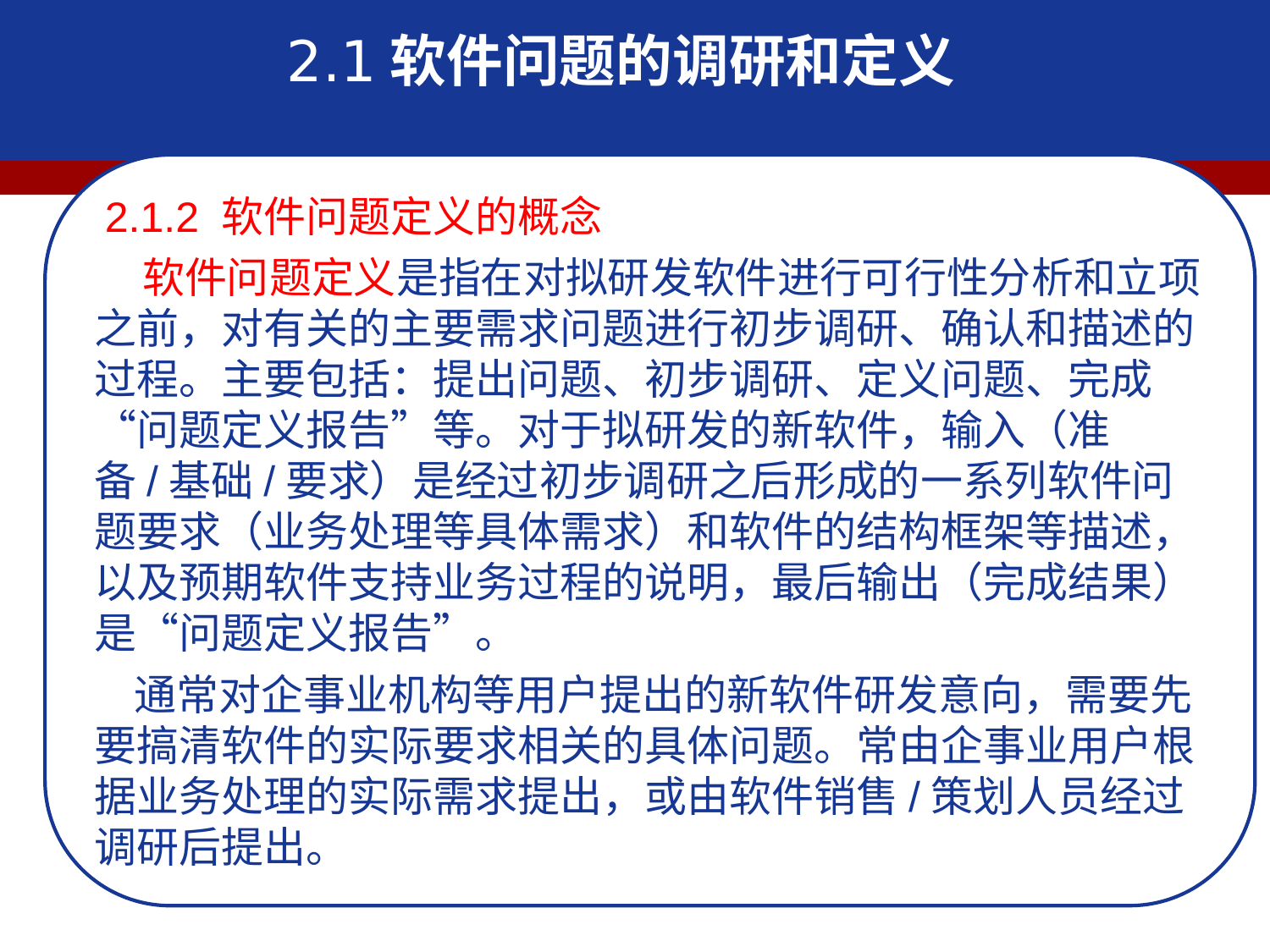

2.1软件问题的调研和定义

 2.1.2 软件问题定义的概念
    软件问题定义是指在对拟研发软件进行可行性分析和立项之前，对有关的主要需求问题进行初步调研、确认和描述的过程。主要包括：提出问题、初步调研、定义问题、完成“问题定义报告”等。对于拟研发的新软件，输入（准备/基础/要求）是经过初步调研之后形成的一系列软件问题要求（业务处理等具体需求）和软件的结构框架等描述，以及预期软件支持业务过程的说明，最后输出（完成结果）是“问题定义报告”。
    通常对企事业机构等用户提出的新软件研发意向，需要先要搞清软件的实际要求相关的具体问题。常由企事业用户根据业务处理的实际需求提出，或由软件销售/策划人员经过调研后提出。